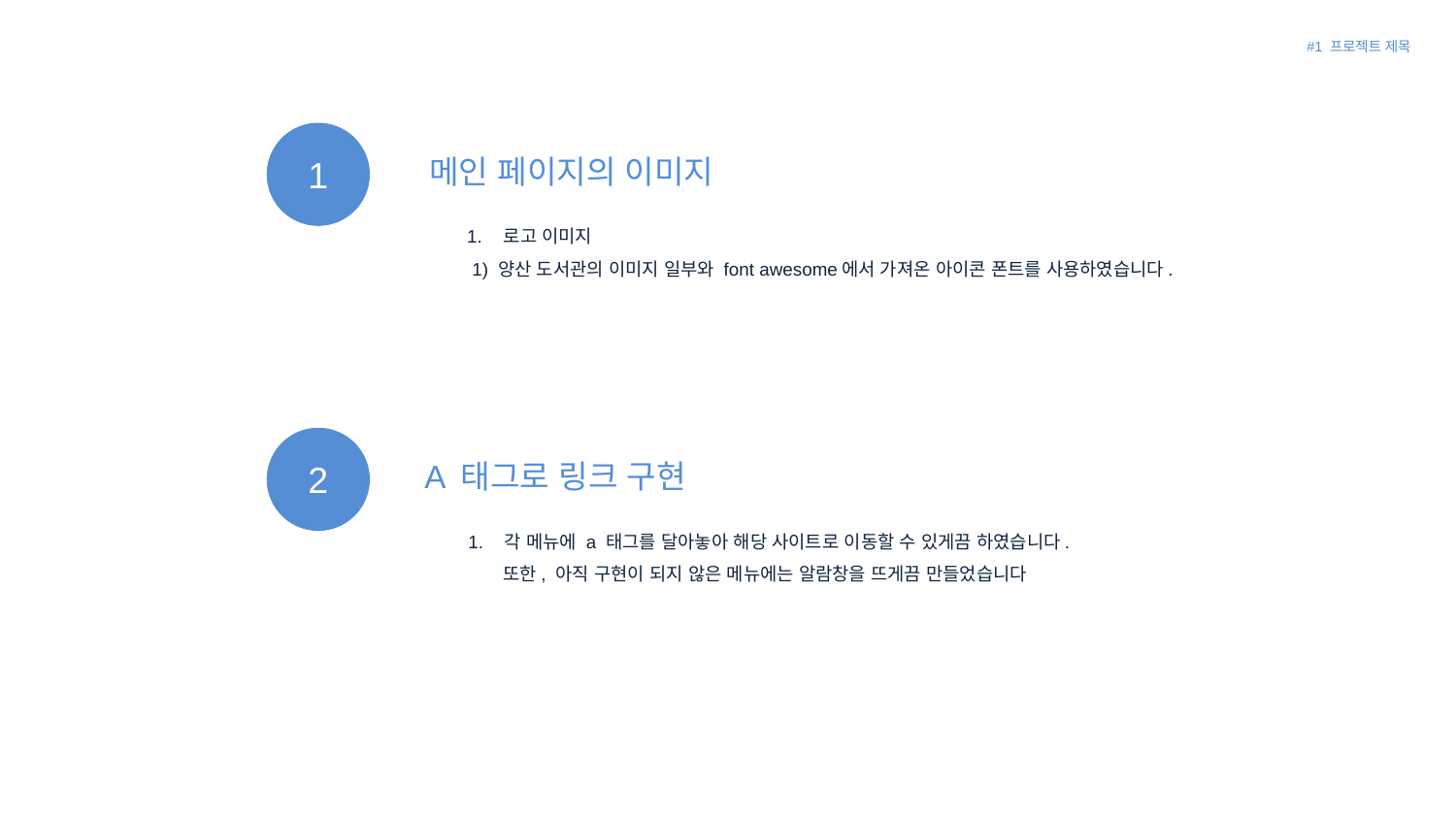

#1 프로젝트 제목
1
메인 페이지의 이미지
로고 이미지
 1) 양산 도서관의 이미지 일부와 font awesome에서 가져온 아이콘 폰트를 사용하였습니다.
2
A 태그로 링크 구현
각 메뉴에 a 태그를 달아놓아 해당 사이트로 이동할 수 있게끔 하였습니다.
      또한, 아직 구현이 되지 않은 메뉴에는 알람창을 뜨게끔 만들었습니다